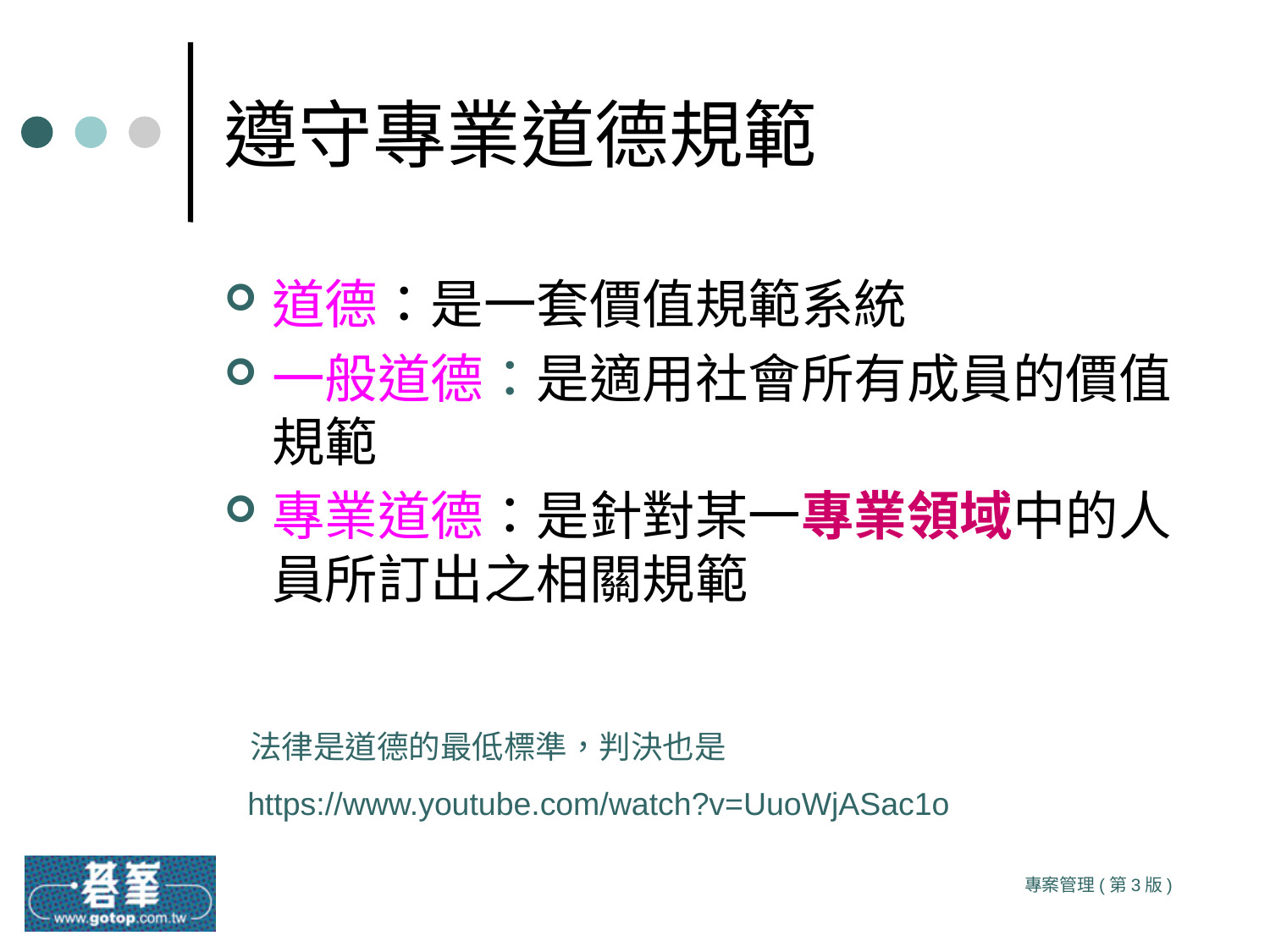

# 遵守專業道德規範
道德：是一套價值規範系統
一般道德：是適用社會所有成員的價值規範
專業道德：是針對某一專業領域中的人員所訂出之相關規範
法律是道德的最低標準，判決也是
https://www.youtube.com/watch?v=UuoWjASac1o
專案管理(第3版)